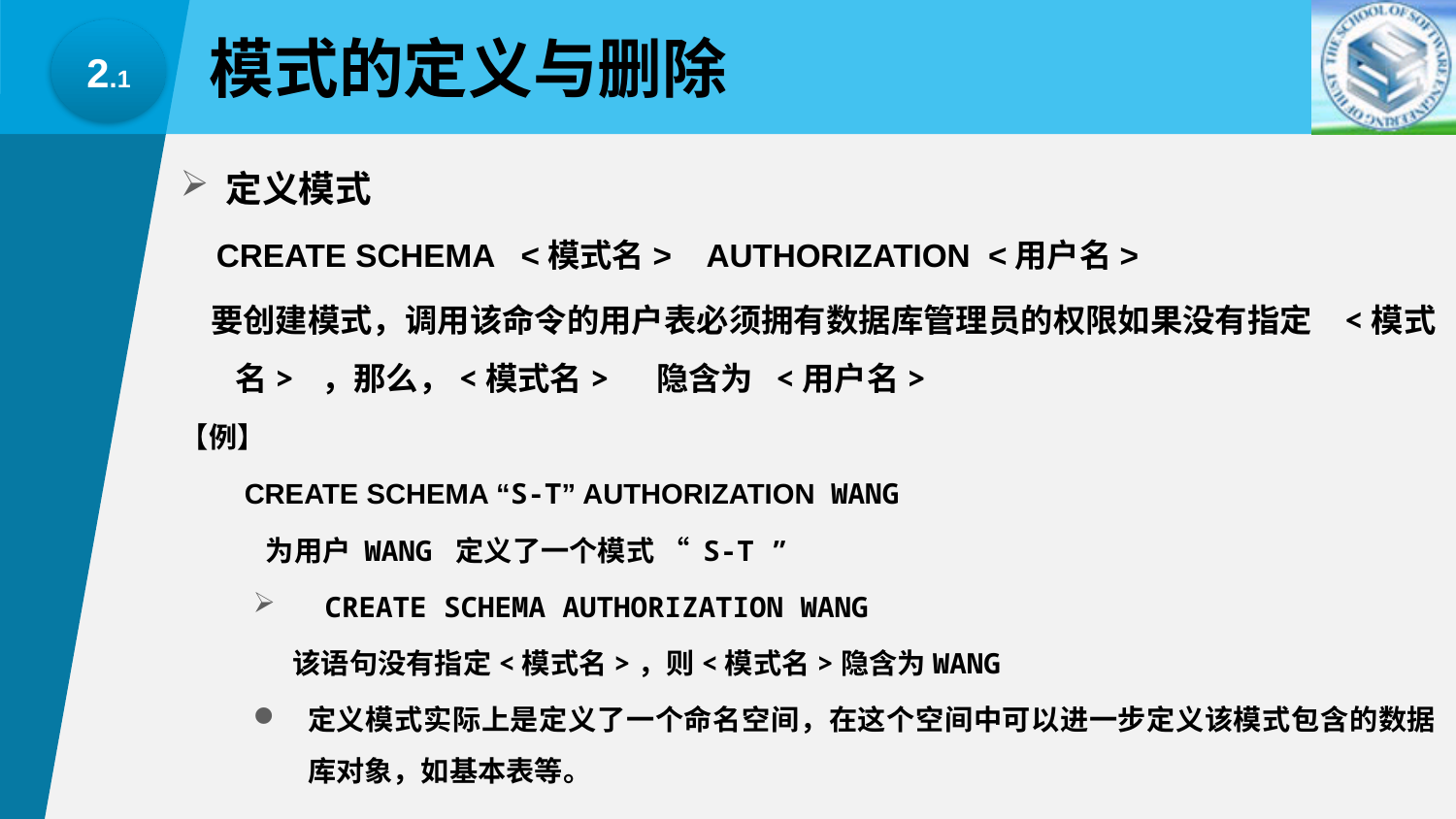

模式的定义与删除
2.1
定义模式
    CREATE SCHEMA   <模式名>    AUTHORIZATION  <用户名>
   要创建模式，调用该命令的用户表必须拥有数据库管理员的权限如果没有指定   <模式名> ，那么，<模式名>  隐含为  <用户名>
【例】
        CREATE SCHEMA “S-T” AUTHORIZATION  WANG
            为用户 WANG 定义了一个模式 “ S-T ”
 CREATE SCHEMA AUTHORIZATION WANG
     该语句没有指定<模式名>，则<模式名>隐含为WANG
定义模式实际上是定义了一个命名空间，在这个空间中可以进一步定义该模式包含的数据库对象，如基本表等。